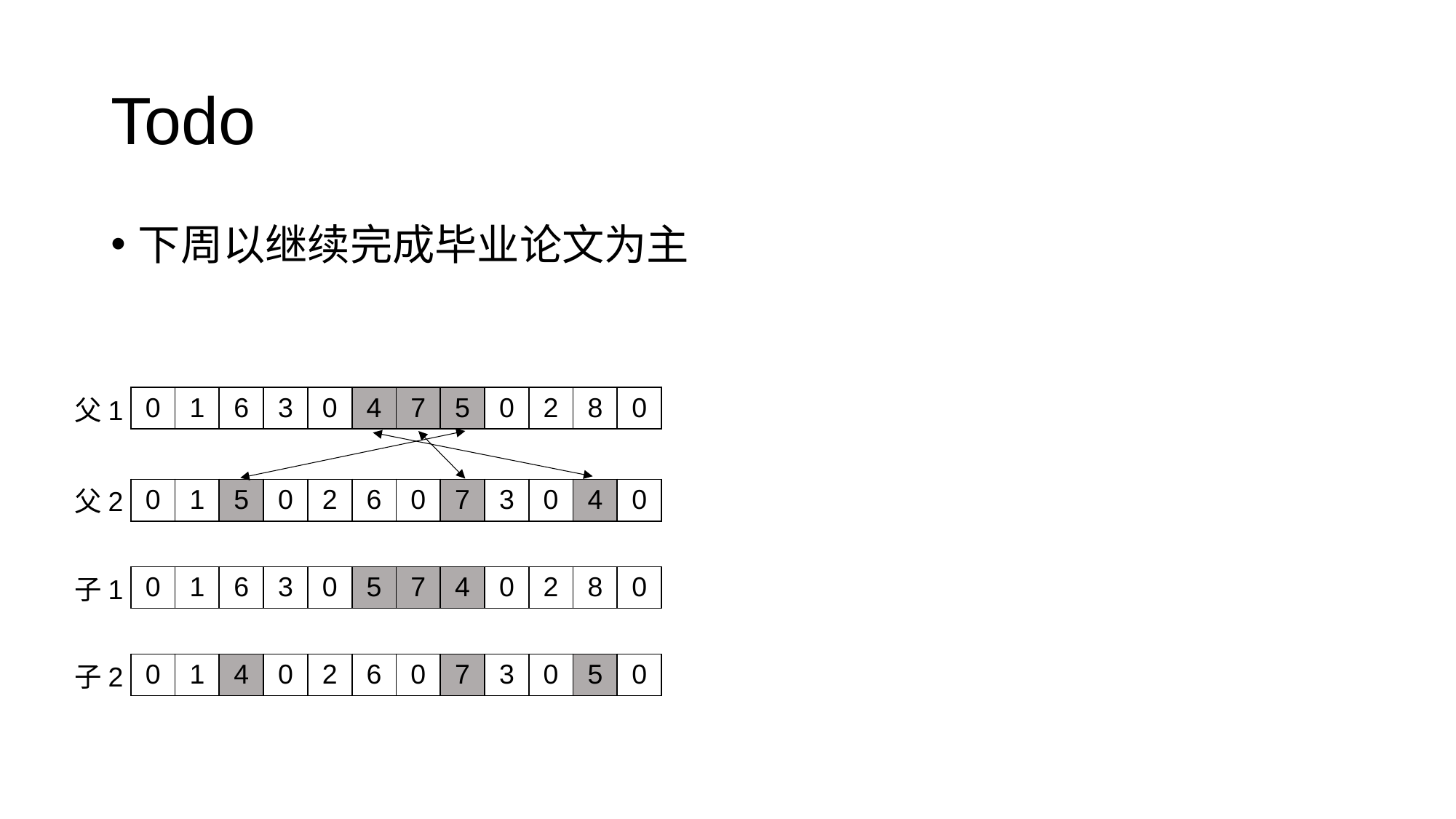

# Todo
下周以继续完成毕业论文为主
| 0 | 1 | 6 | 3 | 0 | 4 | 7 | 5 | 0 | 2 | 8 | 0 |
| --- | --- | --- | --- | --- | --- | --- | --- | --- | --- | --- | --- |
父1
父2
| 0 | 1 | 5 | 0 | 2 | 6 | 0 | 7 | 3 | 0 | 4 | 0 |
| --- | --- | --- | --- | --- | --- | --- | --- | --- | --- | --- | --- |
子1
| 0 | 1 | 6 | 3 | 0 | 5 | 7 | 4 | 0 | 2 | 8 | 0 |
| --- | --- | --- | --- | --- | --- | --- | --- | --- | --- | --- | --- |
子2
| 0 | 1 | 4 | 0 | 2 | 6 | 0 | 7 | 3 | 0 | 5 | 0 |
| --- | --- | --- | --- | --- | --- | --- | --- | --- | --- | --- | --- |